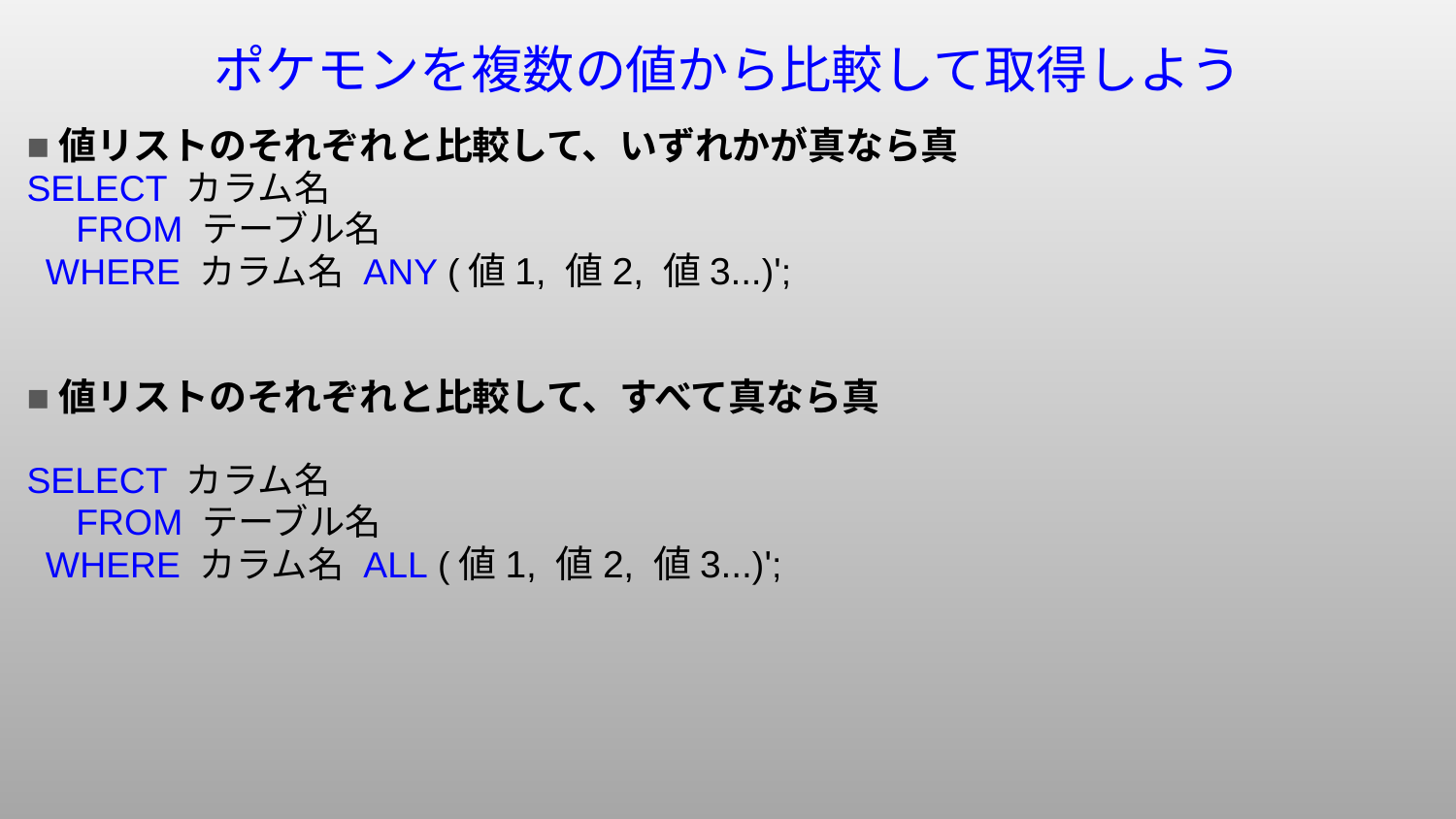

# ポケモンを複数の値から比較して取得しよう

■値リストのそれぞれと比較して、いずれかが真なら真
SELECT カラム名
    FROM テーブル名
 WHERE カラム名 ANY (値1, 値2, 値3...)';
■値リストのそれぞれと比較して、すべて真なら真
SELECT カラム名
    FROM テーブル名
 WHERE カラム名 ALL (値1, 値2, 値3...)';